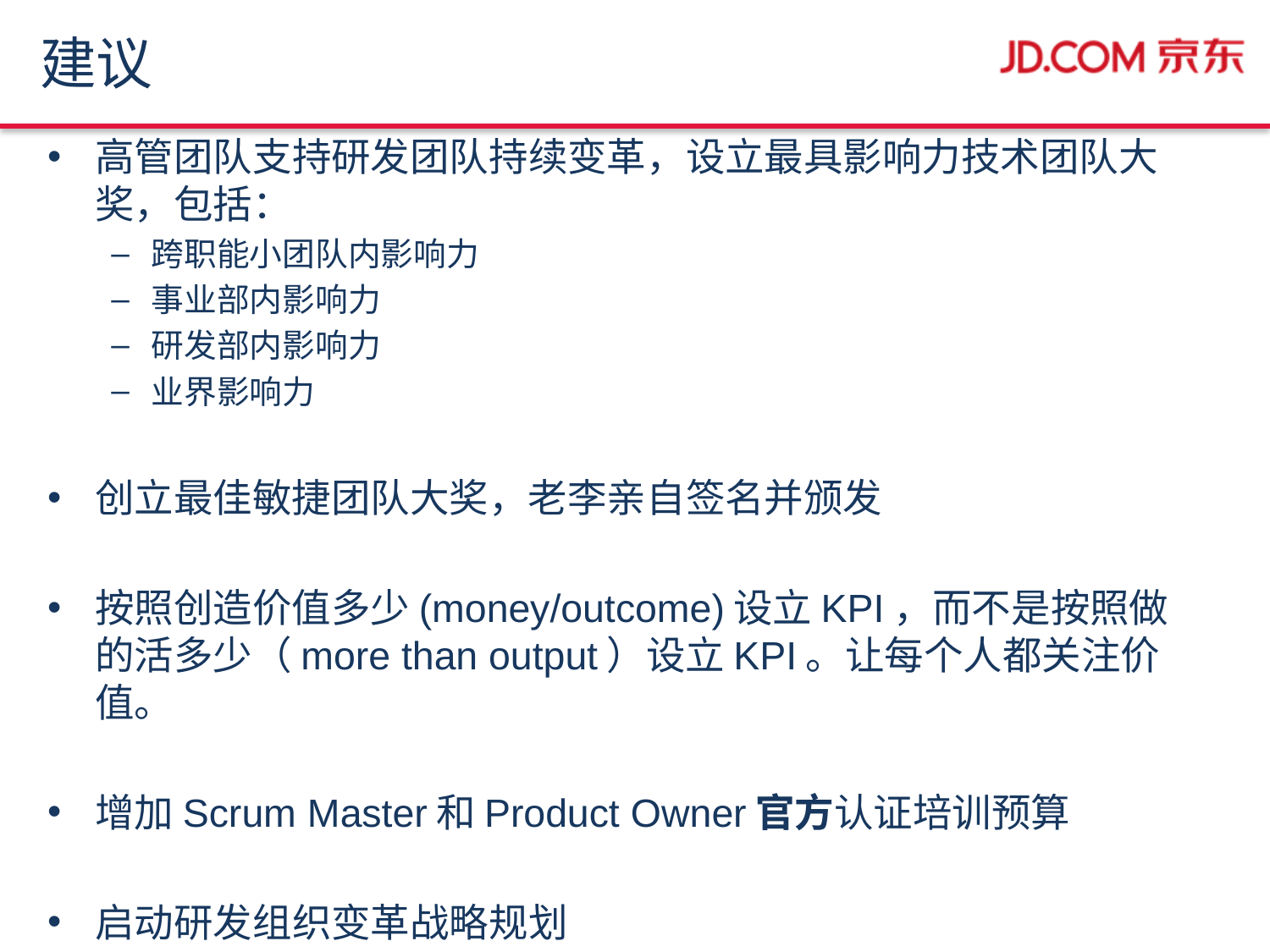

# 建议
高管团队支持研发团队持续变革，设立最具影响力技术团队大奖，包括：
跨职能小团队内影响力
事业部内影响力
研发部内影响力
业界影响力

创立最佳敏捷团队大奖，老李亲自签名并颁发

按照创造价值多少(money/outcome)设立KPI，而不是按照做的活多少（more than output）设立KPI。让每个人都关注价值。

增加Scrum Master和Product Owner官方认证培训预算

启动研发组织变革战略规划